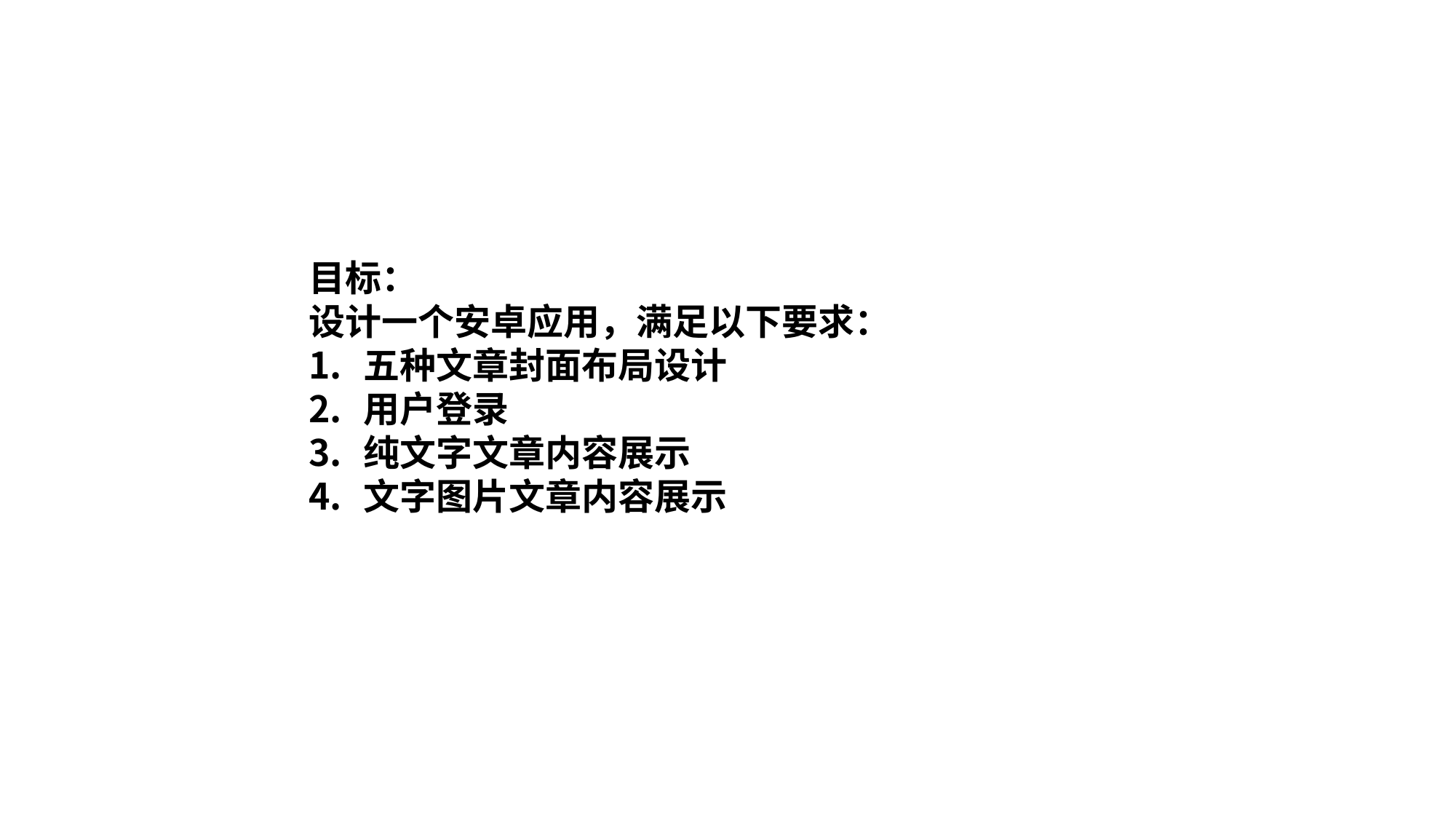

目标：
设计一个安卓应用，满足以下要求：
五种文章封面布局设计
用户登录
纯文字文章内容展示
文字图片文章内容展示